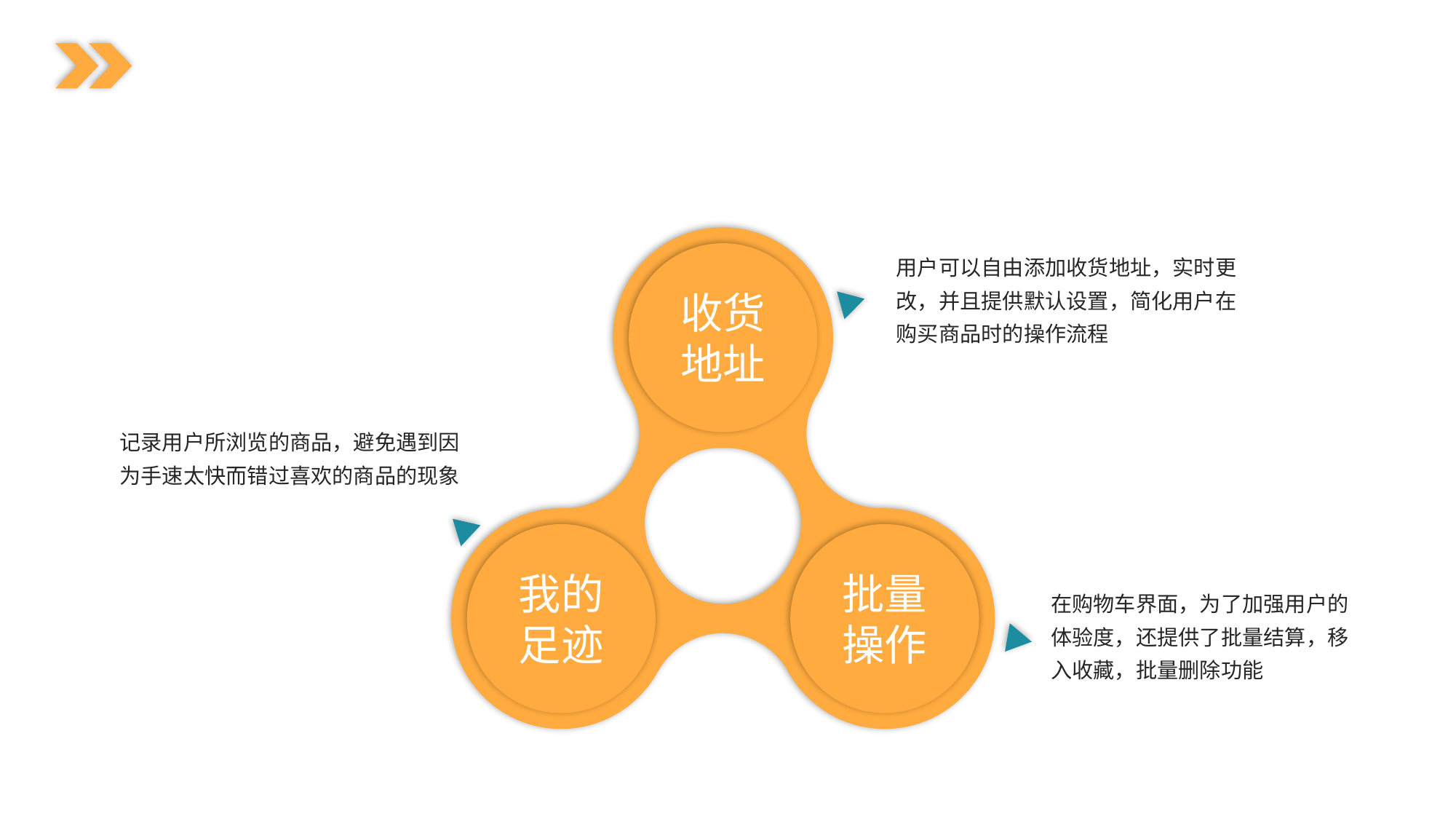

用户可以自由添加收货地址，实时更改，并且提供默认设置，简化用户在购买商品时的操作流程
收货地址

记录用户所浏览的商品，避免遇到因为手速太快而错过喜欢的商品的现象

我的足迹
批量操作
在购物车界面，为了加强用户的体验度，还提供了批量结算，移入收藏，批量删除功能